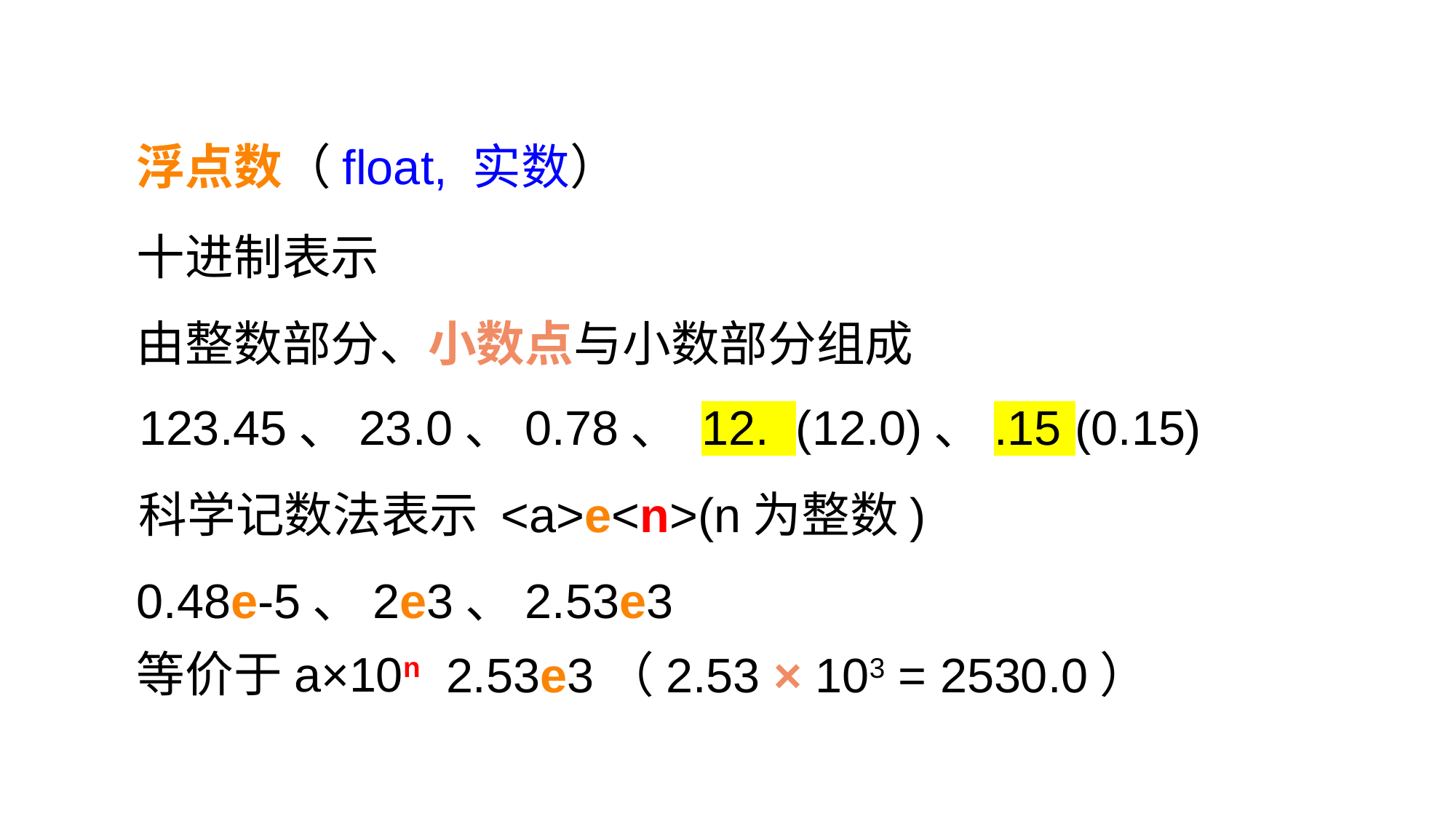

浮点数（float, 实数）
十进制表示
由整数部分、小数点与小数部分组成
123.45、23.0、0.78、 12.  (12.0)、.15 (0.15)
科学记数法表示 <a>e<n>(n为整数)
0.48e-5、2e3、2.53e3
等价于a×10n
2.53e3（2.53 × 103 = 2530.0）